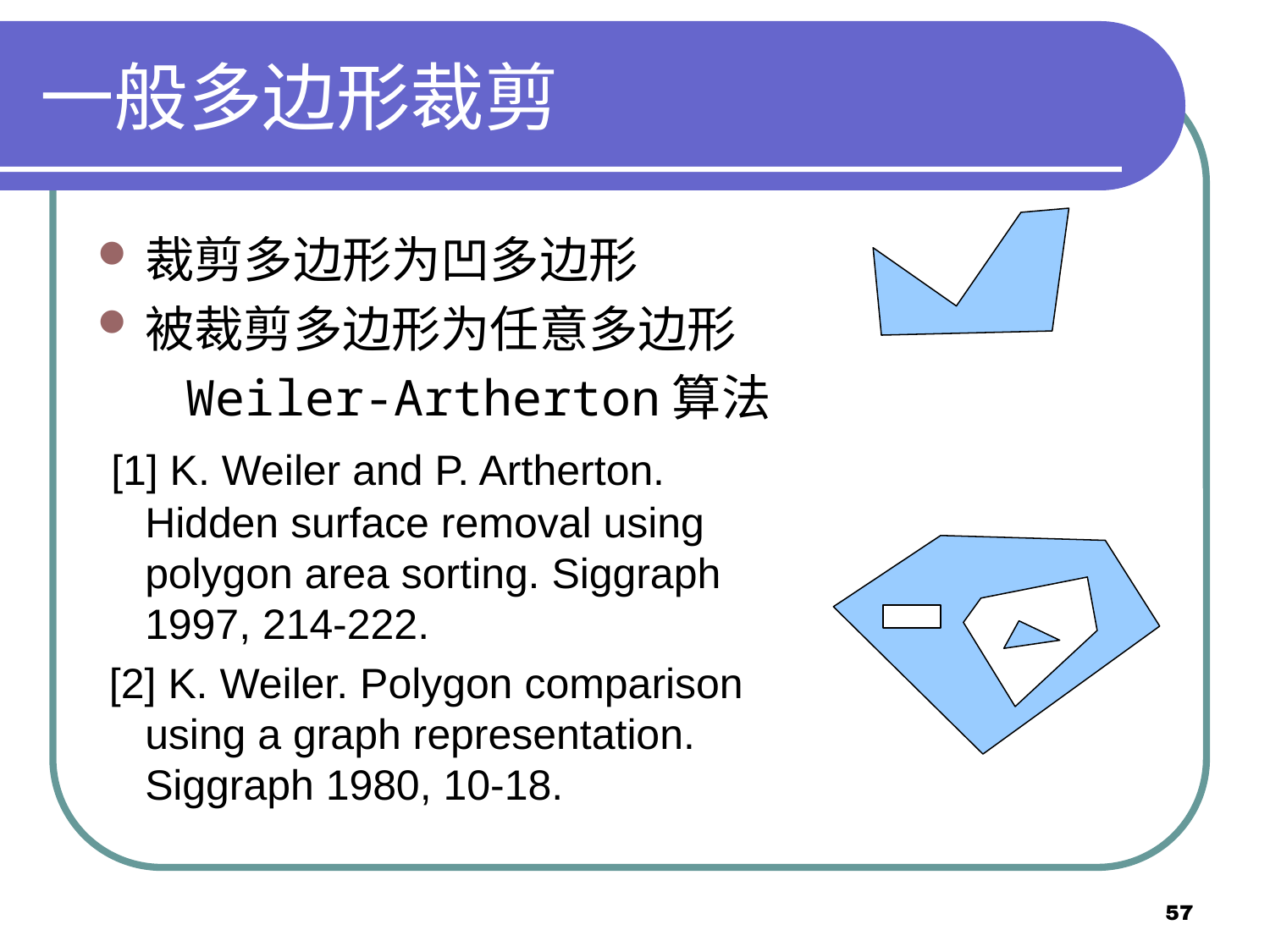

# 一般多边形裁剪

裁剪多边形为凹多边形
被裁剪多边形为任意多边形
   Weiler-Artherton算法
 [1] K. Weiler and P. Artherton.   Hidden surface removal using polygon area sorting. Siggraph 1997, 214-222.
 [2] K. Weiler. Polygon comparison  using a graph representation. Siggraph 1980, 10-18.

57